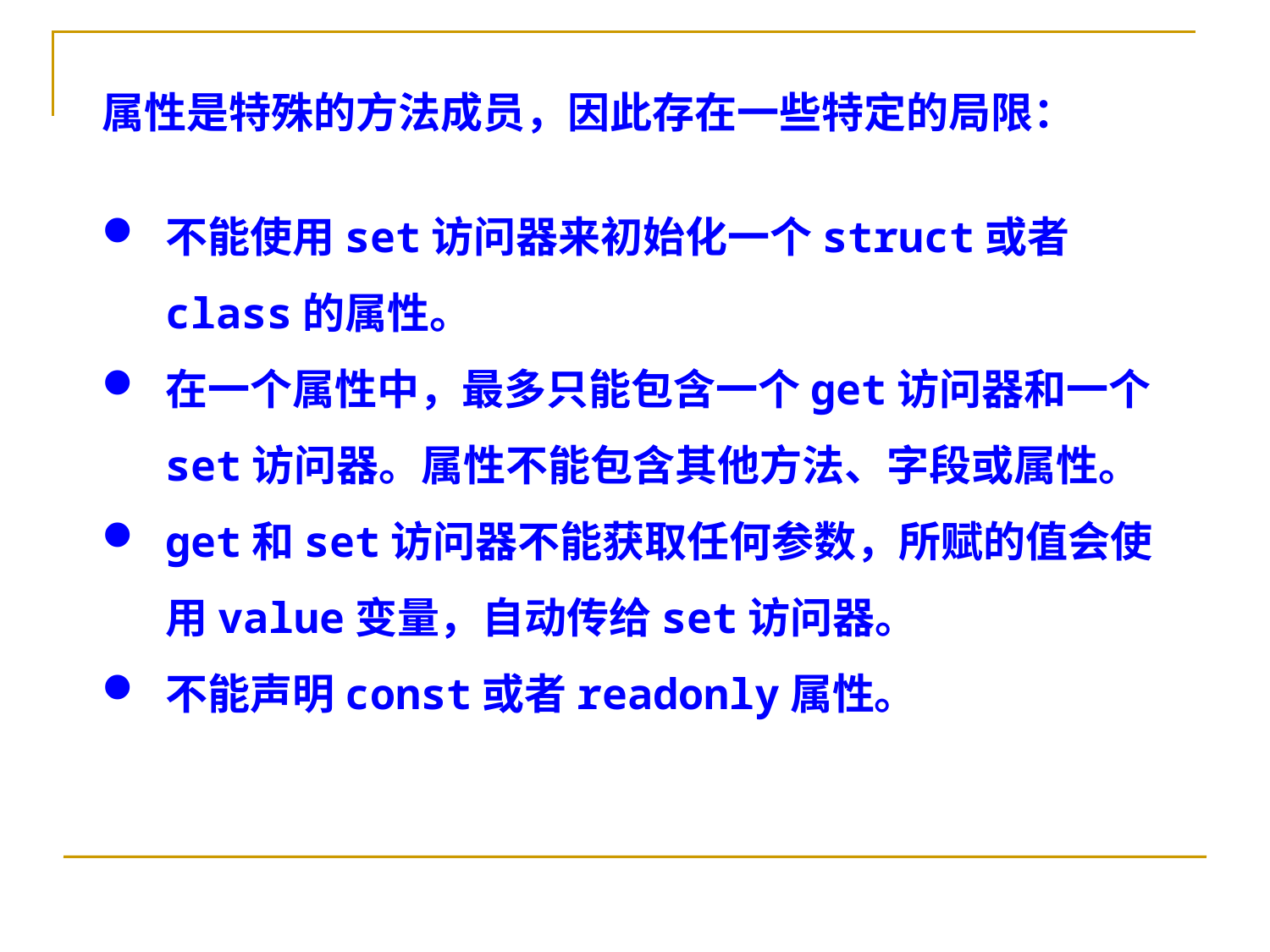

属性是特殊的方法成员，因此存在一些特定的局限：
不能使用set访问器来初始化一个struct或者class的属性。
在一个属性中，最多只能包含一个get访问器和一个set访问器。属性不能包含其他方法、字段或属性。
get和set访问器不能获取任何参数，所赋的值会使用value变量，自动传给set访问器。
不能声明const或者readonly属性。